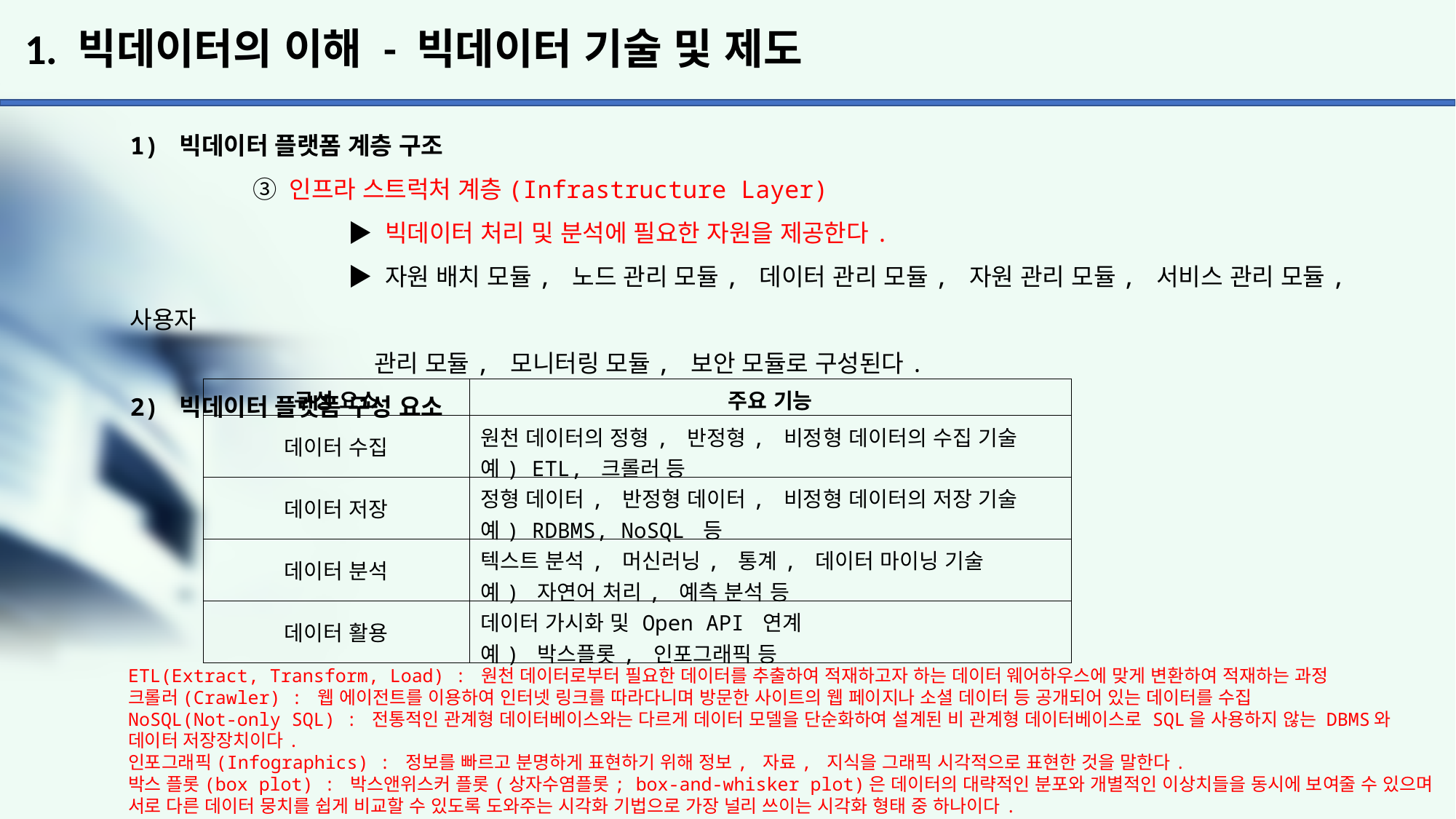

# 1. 빅데이터의 이해 - 빅데이터 기술 및 제도
1) 빅데이터 플랫폼 계층 구조
	  ③ 인프라 스트럭처 계층(Infrastructure Layer)
		▶ 빅데이터 처리 및 분석에 필요한 자원을 제공한다.
		▶ 자원 배치 모듈, 노드 관리 모듈, 데이터 관리 모듈, 자원 관리 모듈, 서비스 관리 모듈, 사용자
		   관리 모듈, 모니터링 모듈, 보안 모듈로 구성된다.
2) 빅데이터 플랫폼 구성 요소

| 구성 요소 | 주요 기능 |
| --- | --- |
| 데이터 수집 | 원천 데이터의 정형, 반정형, 비정형 데이터의 수집 기술 예) ETL, 크롤러 등 |
| 데이터 저장 | 정형 데이터, 반정형 데이터, 비정형 데이터의 저장 기술 예) RDBMS, NoSQL 등 |
| 데이터 분석 | 텍스트 분석, 머신러닝, 통계, 데이터 마이닝 기술 예) 자연어 처리, 예측 분석 등 |
| 데이터 활용 | 데이터 가시화 및 Open API 연계 예) 박스플롯, 인포그래픽 등 |
ETL(Extract, Transform, Load) : 원천 데이터로부터 필요한 데이터를 추출하여 적재하고자 하는 데이터 웨어하우스에 맞게 변환하여 적재하는 과정
크롤러(Crawler) : 웹 에이전트를 이용하여 인터넷 링크를 따라다니며 방문한 사이트의 웹 페이지나 소셜 데이터 등 공개되어 있는 데이터를 수집
NoSQL(Not-only SQL) : 전통적인 관계형 데이터베이스와는 다르게 데이터 모델을 단순화하여 설계된 비 관계형 데이터베이스로 SQL을 사용하지 않는 DBMS와 데이터 저장장치이다.
인포그래픽(Infographics) : 정보를 빠르고 분명하게 표현하기 위해 정보, 자료, 지식을 그래픽 시각적으로 표현한 것을 말한다.
박스 플롯(box plot) : 박스앤위스커 플롯(상자수염플롯; box-and-whisker plot)은 데이터의 대략적인 분포와 개별적인 이상치들을 동시에 보여줄 수 있으며 서로 다른 데이터 뭉치를 쉽게 비교할 수 있도록 도와주는 시각화 기법으로 가장 널리 쓰이는 시각화 형태 중 하나이다.